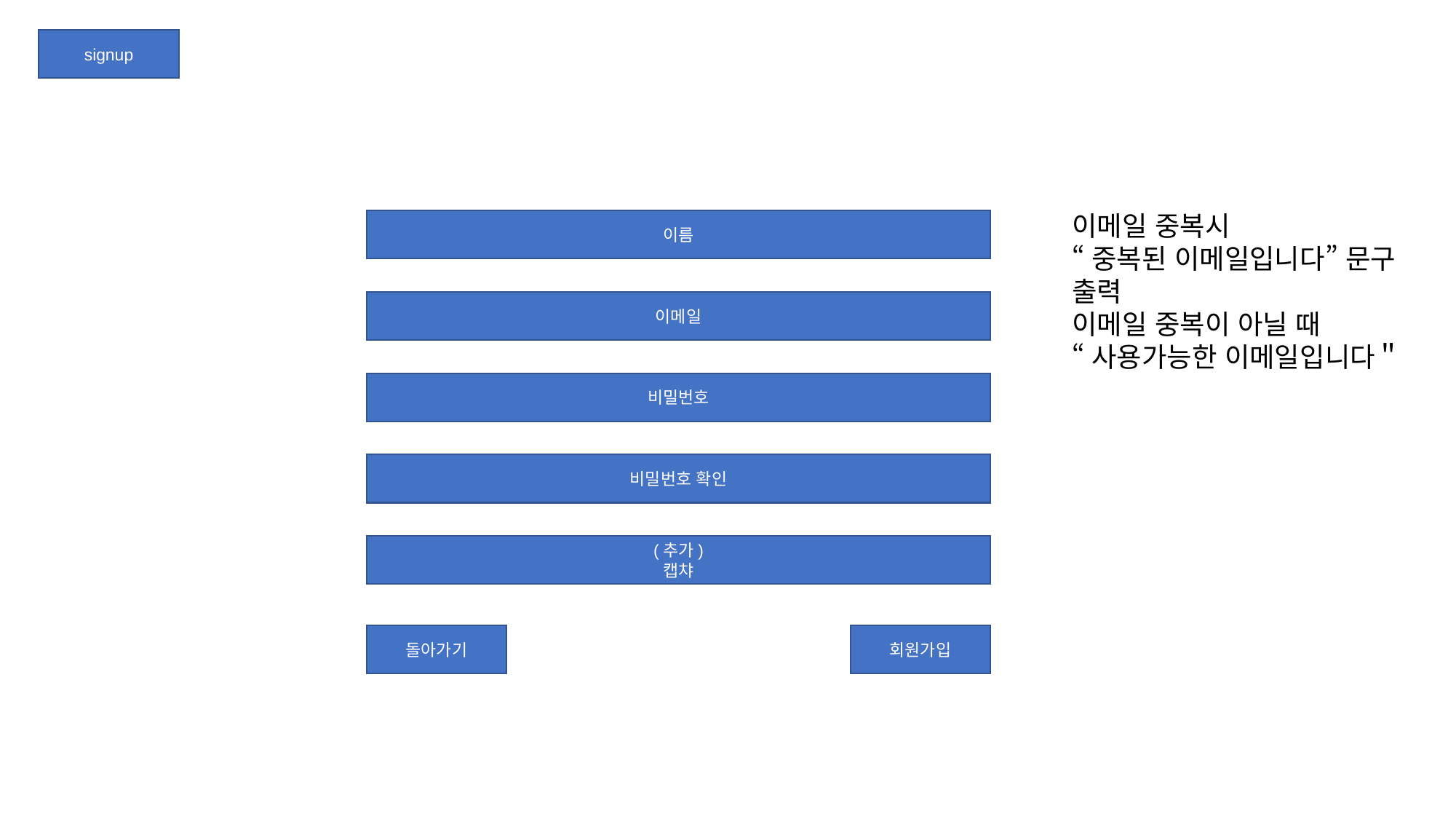

signup
이메일 중복시
“중복된 이메일입니다” 문구 출력
이메일 중복이 아닐 때
“사용가능한 이메일입니다＂
이름
이메일
비밀번호
비밀번호 확인
(추가)
캡챠
돌아가기
회원가입